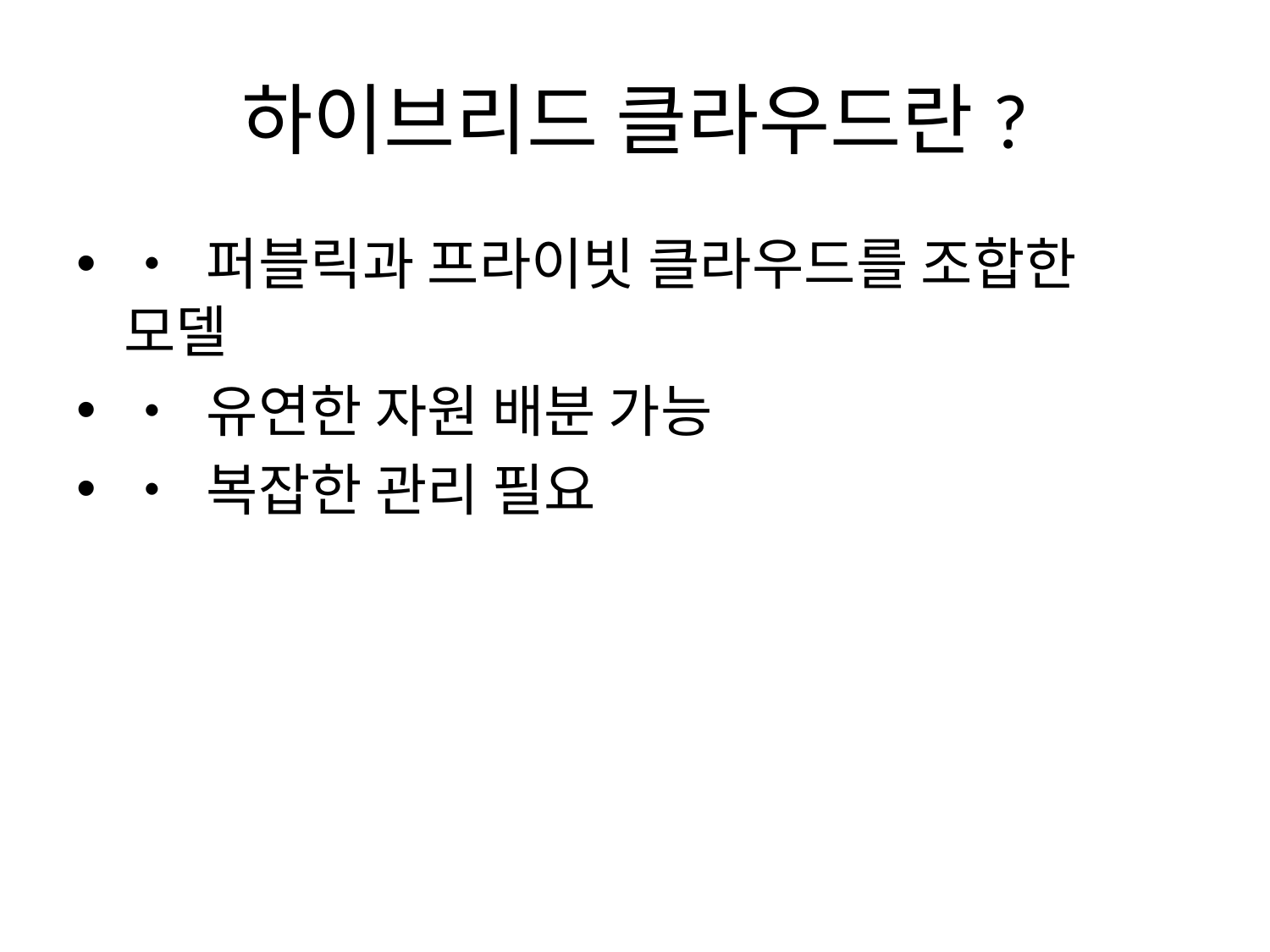

# 하이브리드 클라우드란?
• 퍼블릭과 프라이빗 클라우드를 조합한 모델
• 유연한 자원 배분 가능
• 복잡한 관리 필요